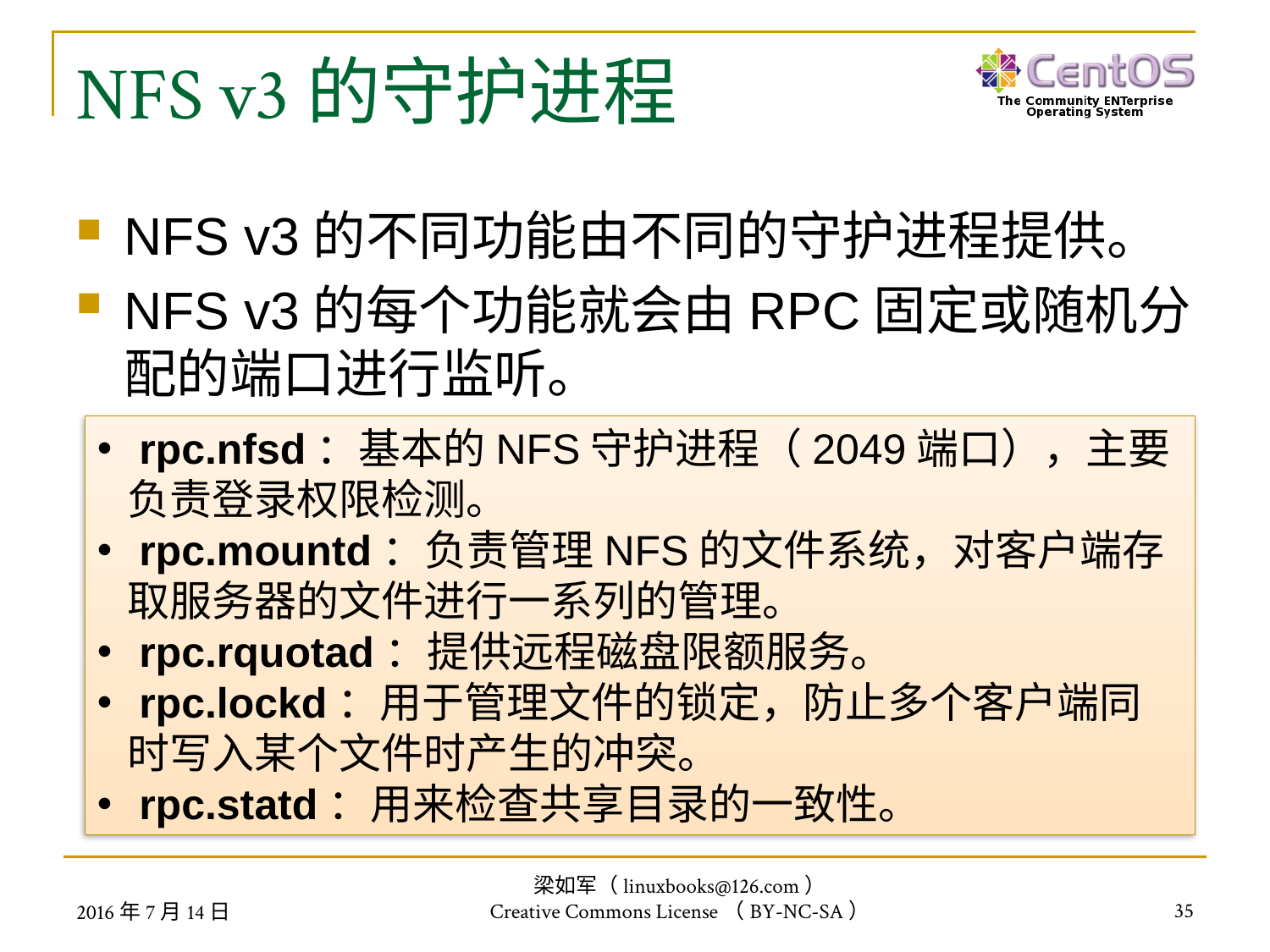

# NFS v3的守护进程
NFS v3的不同功能由不同的守护进程提供。
NFS v3的每个功能就会由RPC固定或随机分配的端口进行监听。
 rpc.nfsd：基本的NFS守护进程（2049端口），主要负责登录权限检测。
 rpc.mountd：负责管理NFS的文件系统，对客户端存取服务器的文件进行一系列的管理。
 rpc.rquotad：提供远程磁盘限额服务。
 rpc.lockd：用于管理文件的锁定，防止多个客户端同时写入某个文件时产生的冲突。
 rpc.statd：用来检查共享目录的一致性。
梁如军（linuxbooks@126.com）
Creative Commons License（BY-NC-SA）
2016年7月14日
35